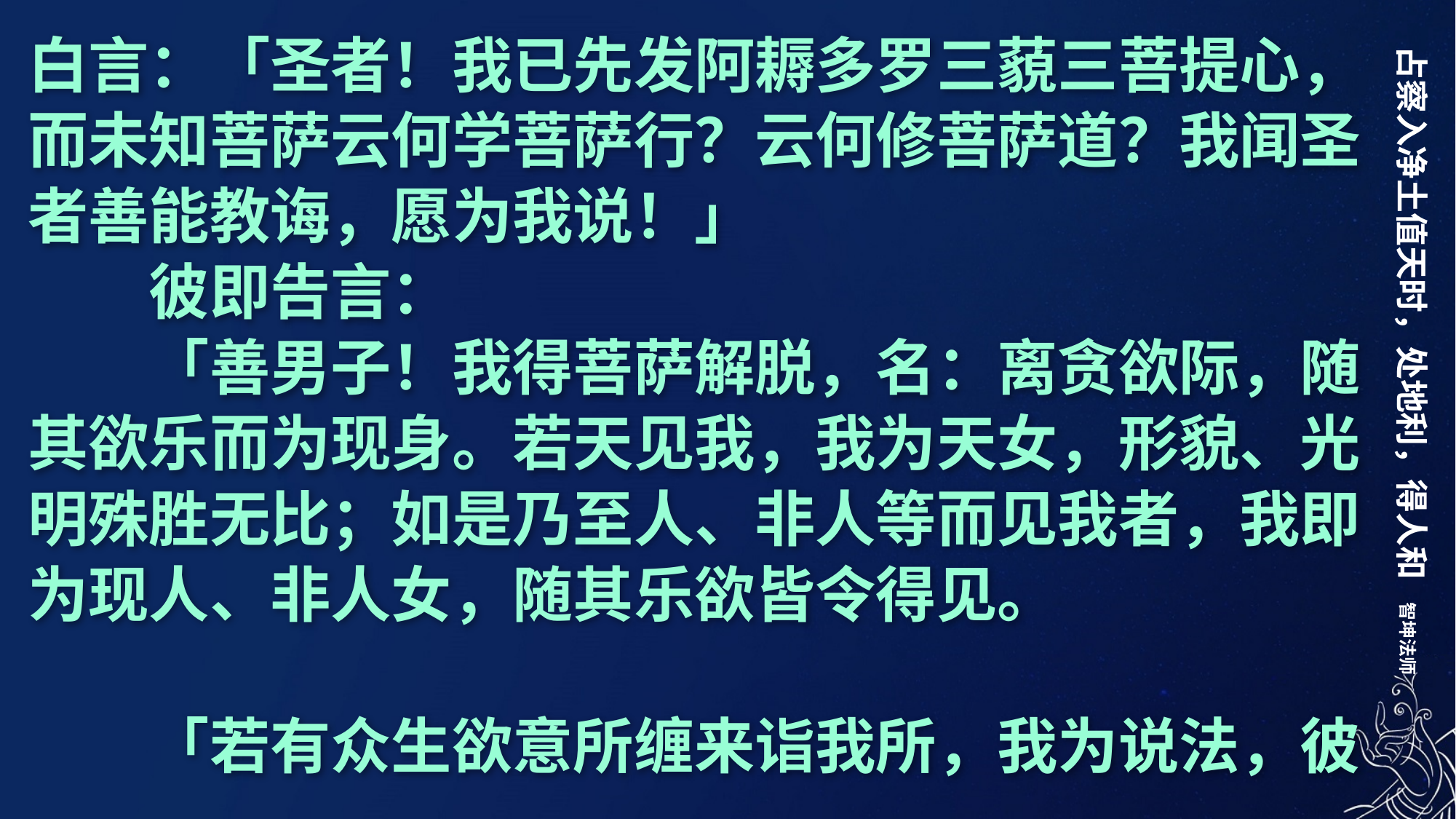

白言：「圣者！我已先发阿耨多罗三藐三菩提心，而未知菩萨云何学菩萨行？云何修菩萨道？我闻圣者善能教诲，愿为我说！」
　　彼即告言：
　　「善男子！我得菩萨解脱，名：离贪欲际，随其欲乐而为现身。若天见我，我为天女，形貌、光明殊胜无比；如是乃至人、非人等而见我者，我即为现人、非人女，随其乐欲皆令得见。
　　「若有众生欲意所缠来诣我所，我为说法，彼